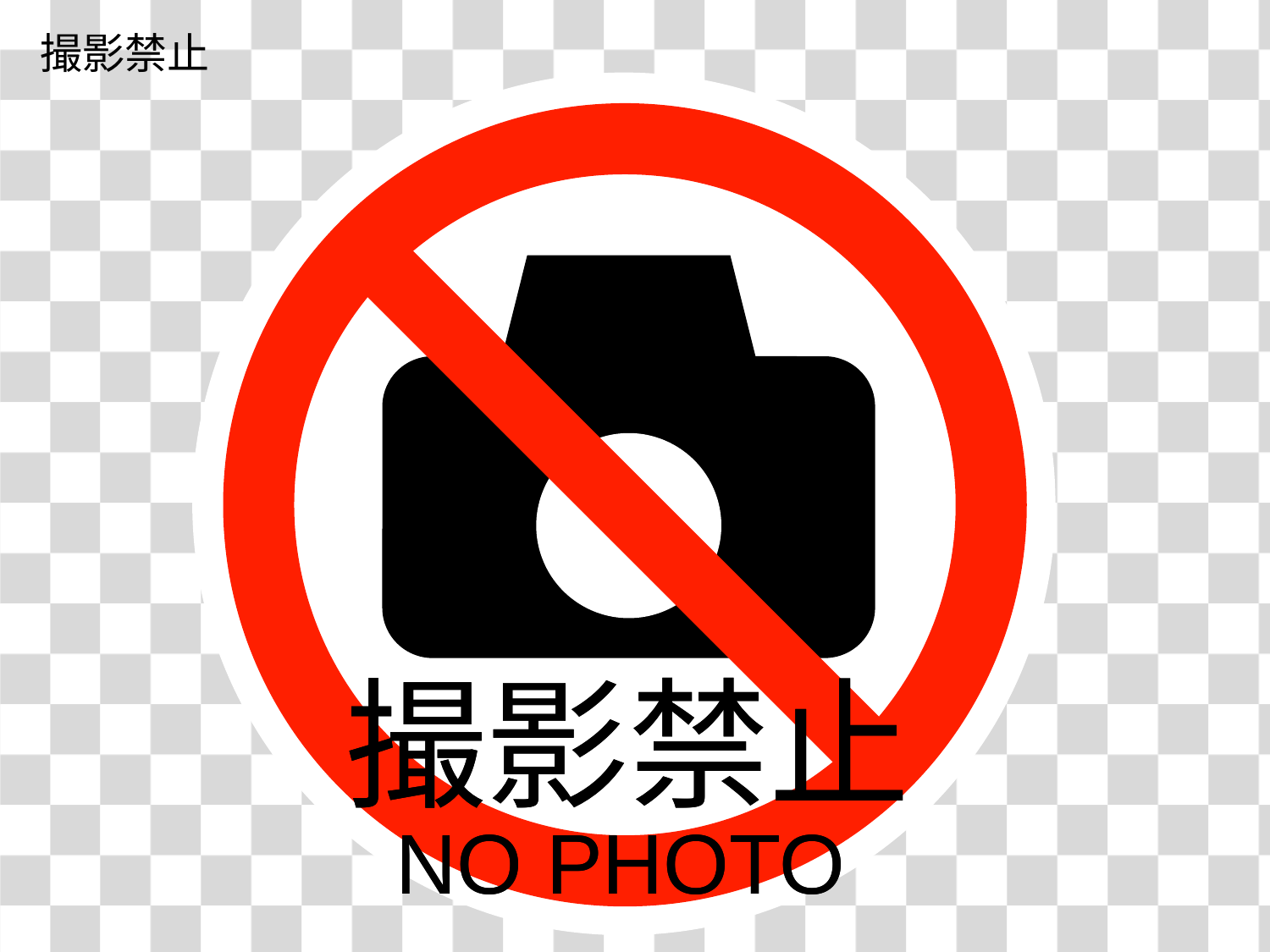

# 撮影禁止

撮影禁止
撮影禁止
NO PHOTO
NO PHOTO